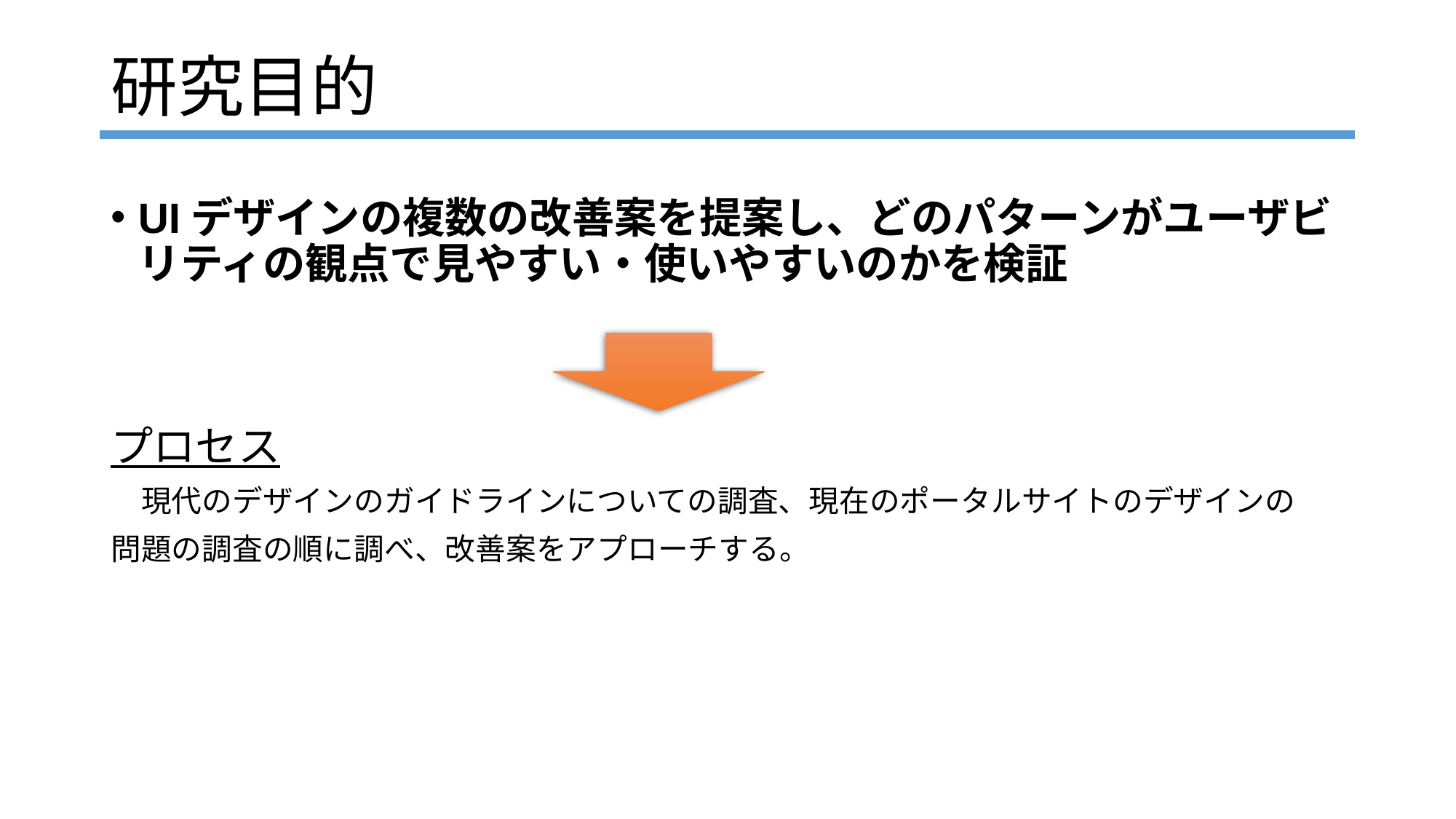

研究目的
UIデザインの複数の改善案を提案し、どのパターンがユーザビリティの観点で見やすい・使いやすいのかを検証

プロセス
　現代のデザインのガイドラインについての調査、現在のポータルサイトのデザインの
問題の調査の順に調べ、改善案をアプローチする。